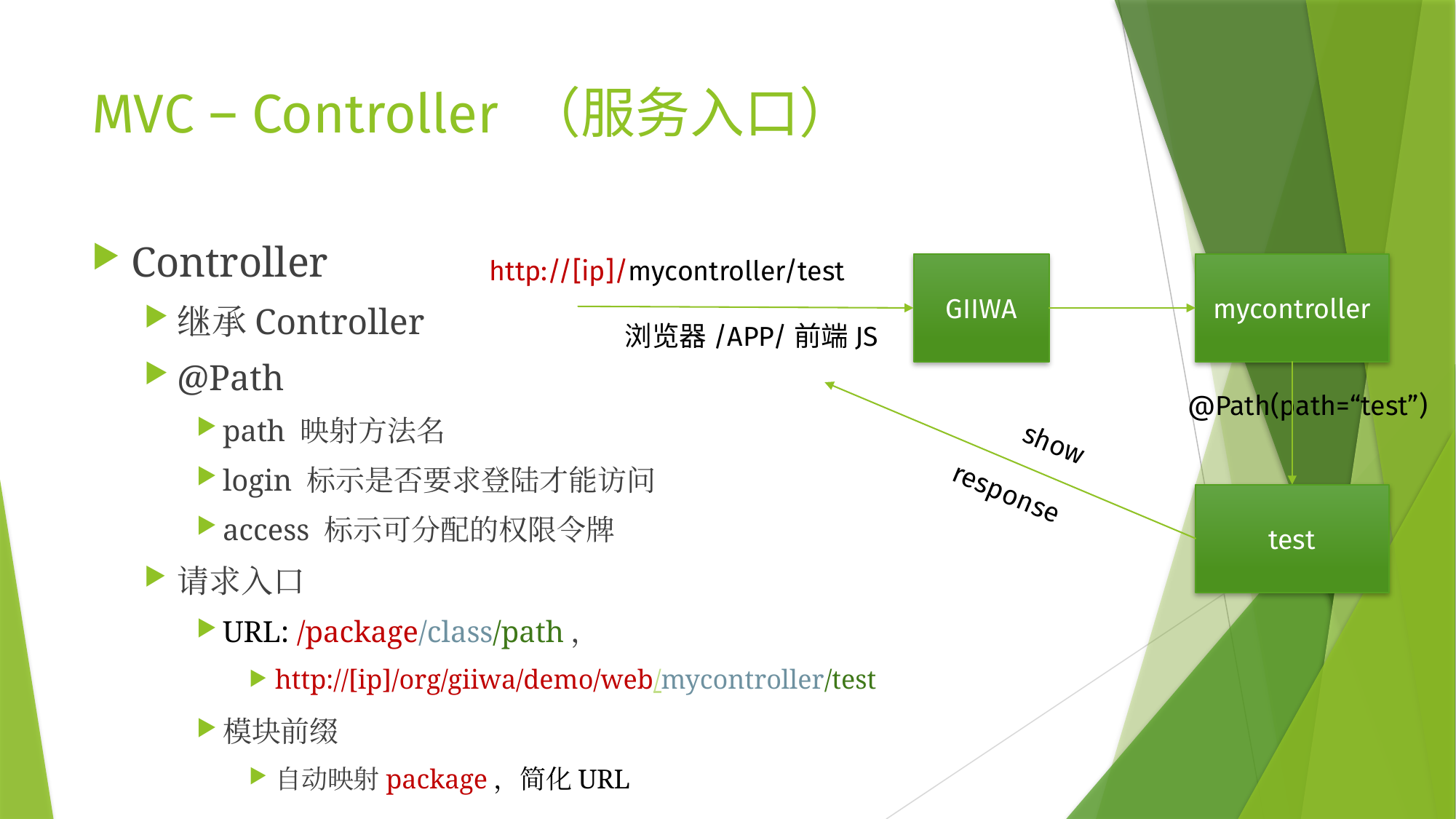

# MVC – Controller （服务入口）
Controller
继承Controller
@Path
path 映射方法名
login 标示是否要求登陆才能访问
access 标示可分配的权限令牌
请求入口
URL: /package/class/path，
http://[ip]/org/giiwa/demo/web/mycontroller/test
模块前缀
自动映射package，简化URL

http://[ip]/mycontroller/test
GIIWA
mycontroller
浏览器/APP/前端JS
@Path(path=“test”)
show
response
test